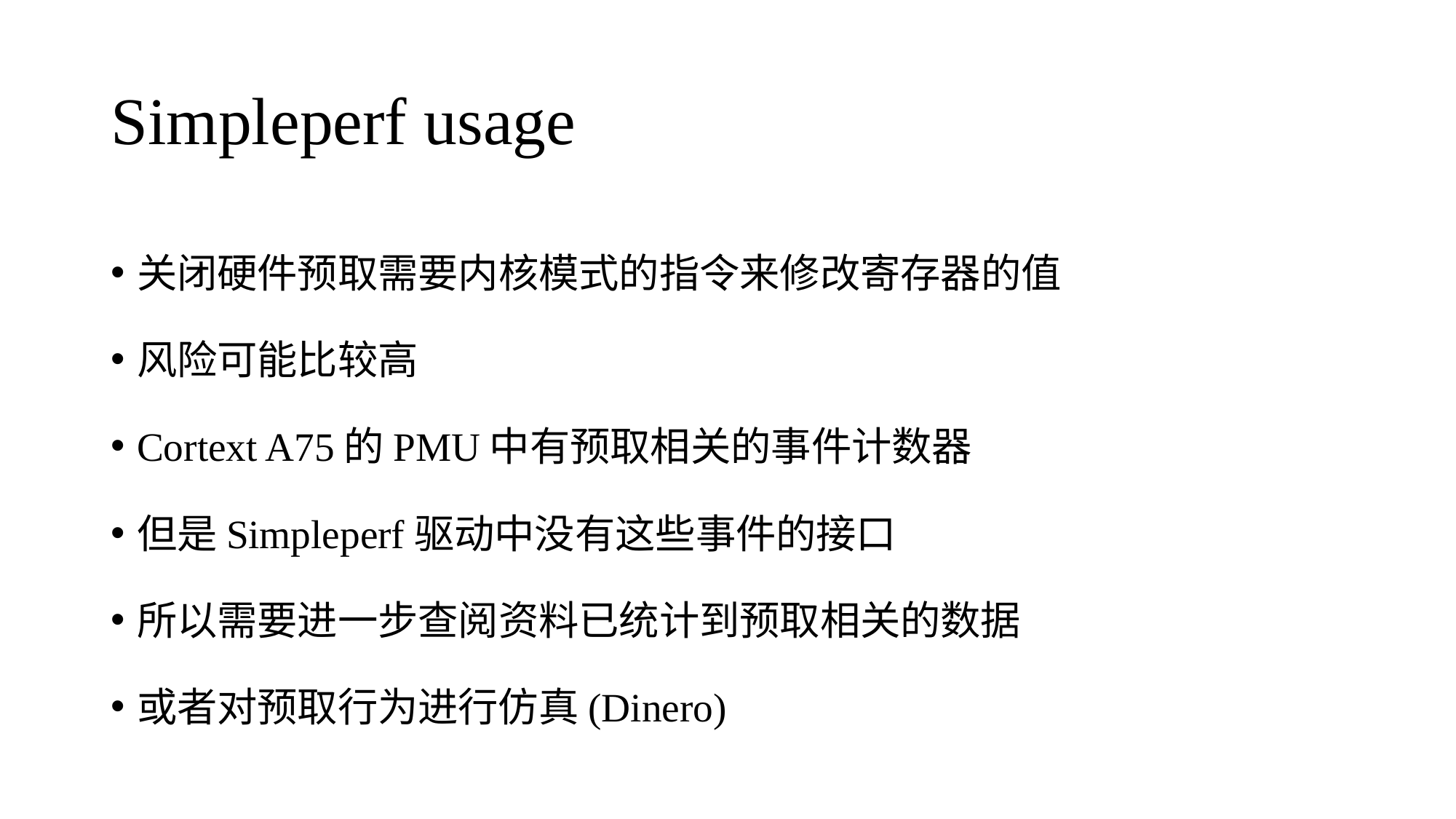

# Simpleperf usage
关闭硬件预取需要内核模式的指令来修改寄存器的值
风险可能比较高
Cortext A75的PMU中有预取相关的事件计数器
但是Simpleperf驱动中没有这些事件的接口
所以需要进一步查阅资料已统计到预取相关的数据
或者对预取行为进行仿真(Dinero)